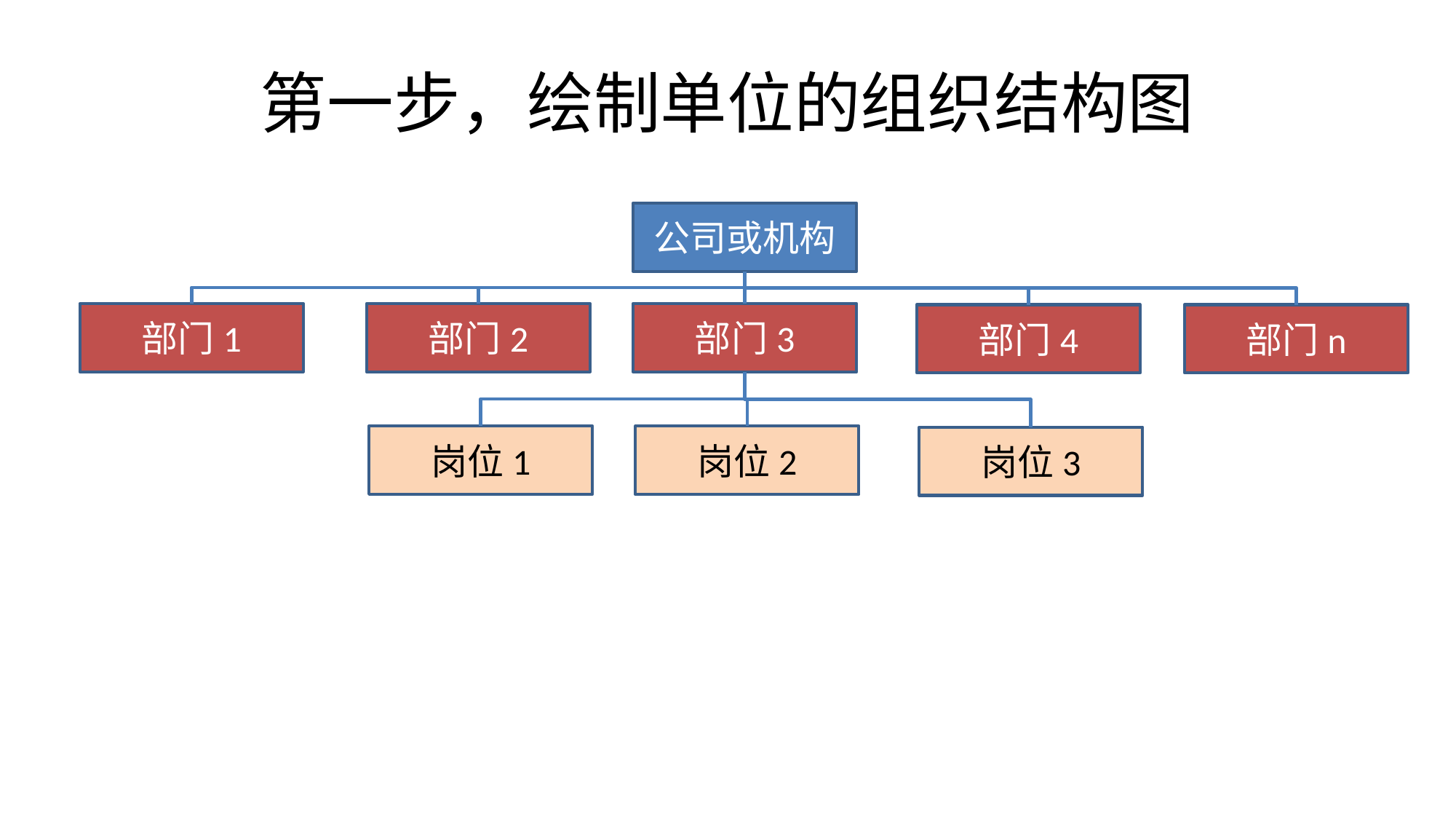

# 第一步，绘制单位的组织结构图
公司或机构
部门1
部门2
部门3
部门4
部门n
岗位1
岗位2
岗位3